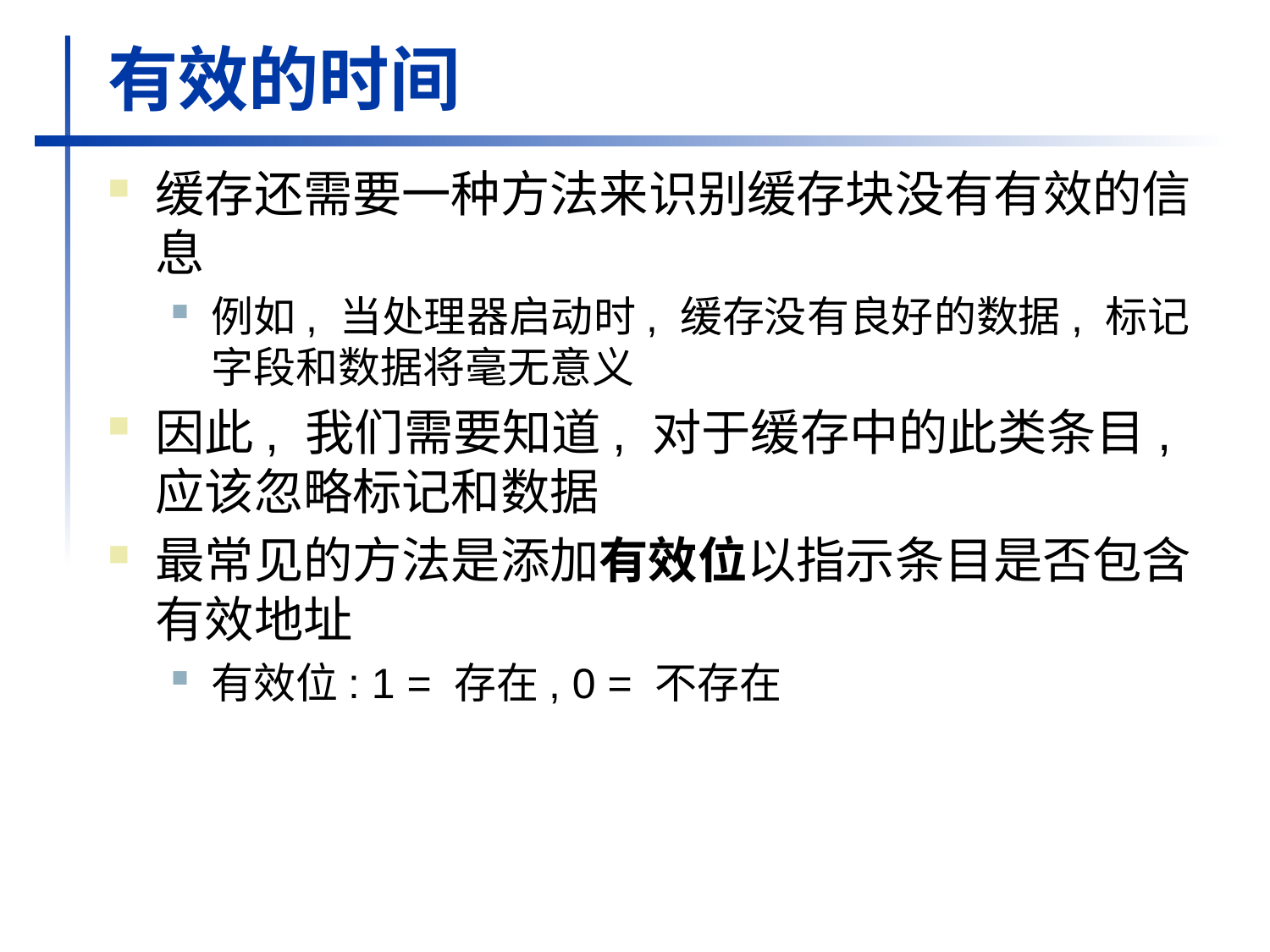

# 有效的时间
缓存还需要一种方法来识别缓存块没有有效的信息
例如, 当处理器启动时, 缓存没有良好的数据, 标记字段和数据将毫无意义
因此, 我们需要知道, 对于缓存中的此类条目, 应该忽略标记和数据
最常见的方法是添加有效位以指示条目是否包含有效地址
有效位: 1 = 存在, 0 = 不存在